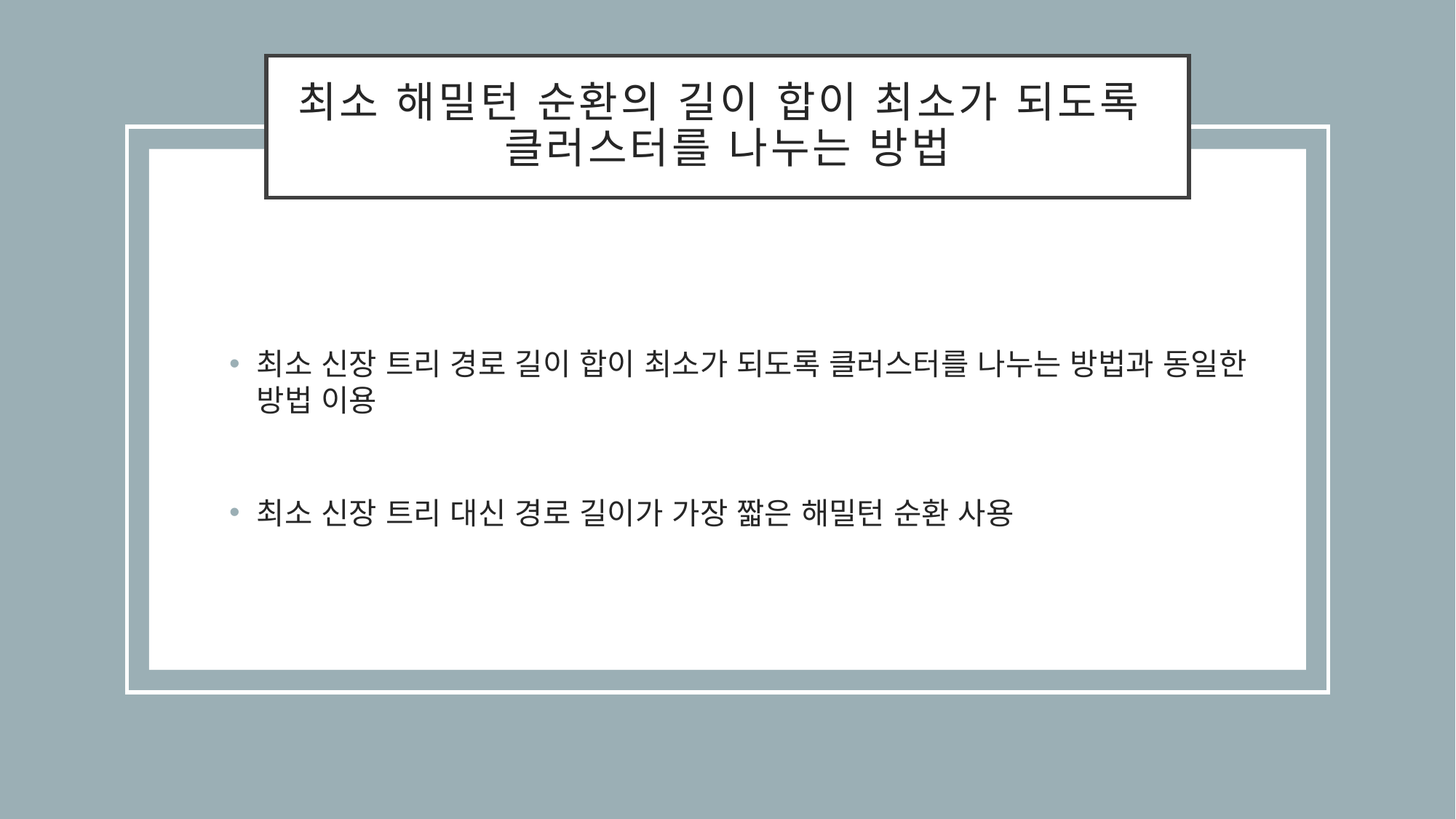

# 최소 해밀턴 순환의 길이 합이 최소가 되도록 클러스터를 나누는 방법

최소 신장 트리 경로 길이 합이 최소가 되도록 클러스터를 나누는 방법과 동일한 방법 이용

최소 신장 트리 대신 경로 길이가 가장 짧은 해밀턴 순환 사용